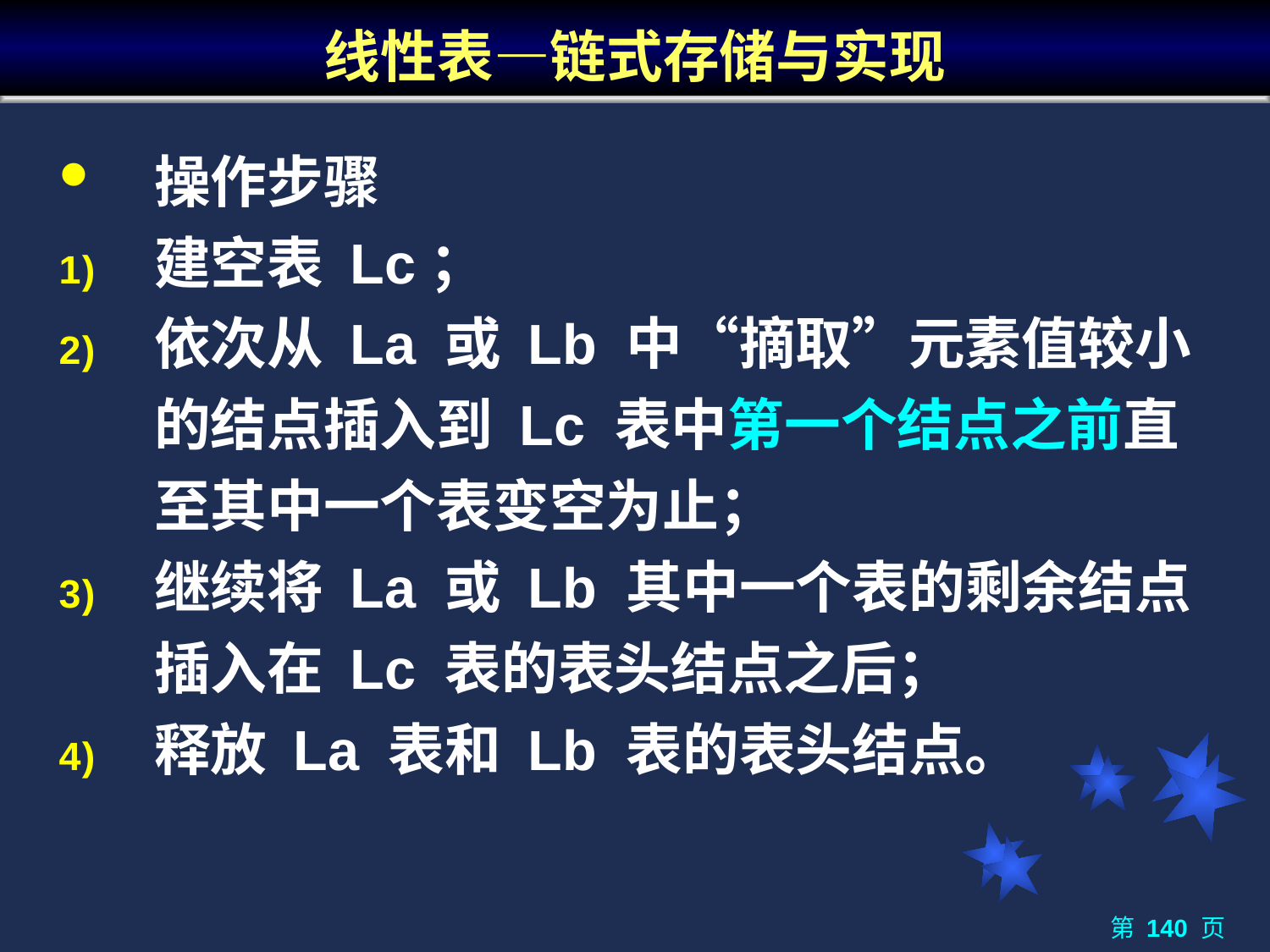

# 线性表—链式存储与实现
操作步骤
建空表 Lc；
依次从 La 或 Lb 中“摘取”元素值较小的结点插入到 Lc 表中第一个结点之前直至其中一个表变空为止；
继续将 La 或 Lb 其中一个表的剩余结点插入在 Lc 表的表头结点之后；
释放 La 表和 Lb 表的表头结点。
第 140 页